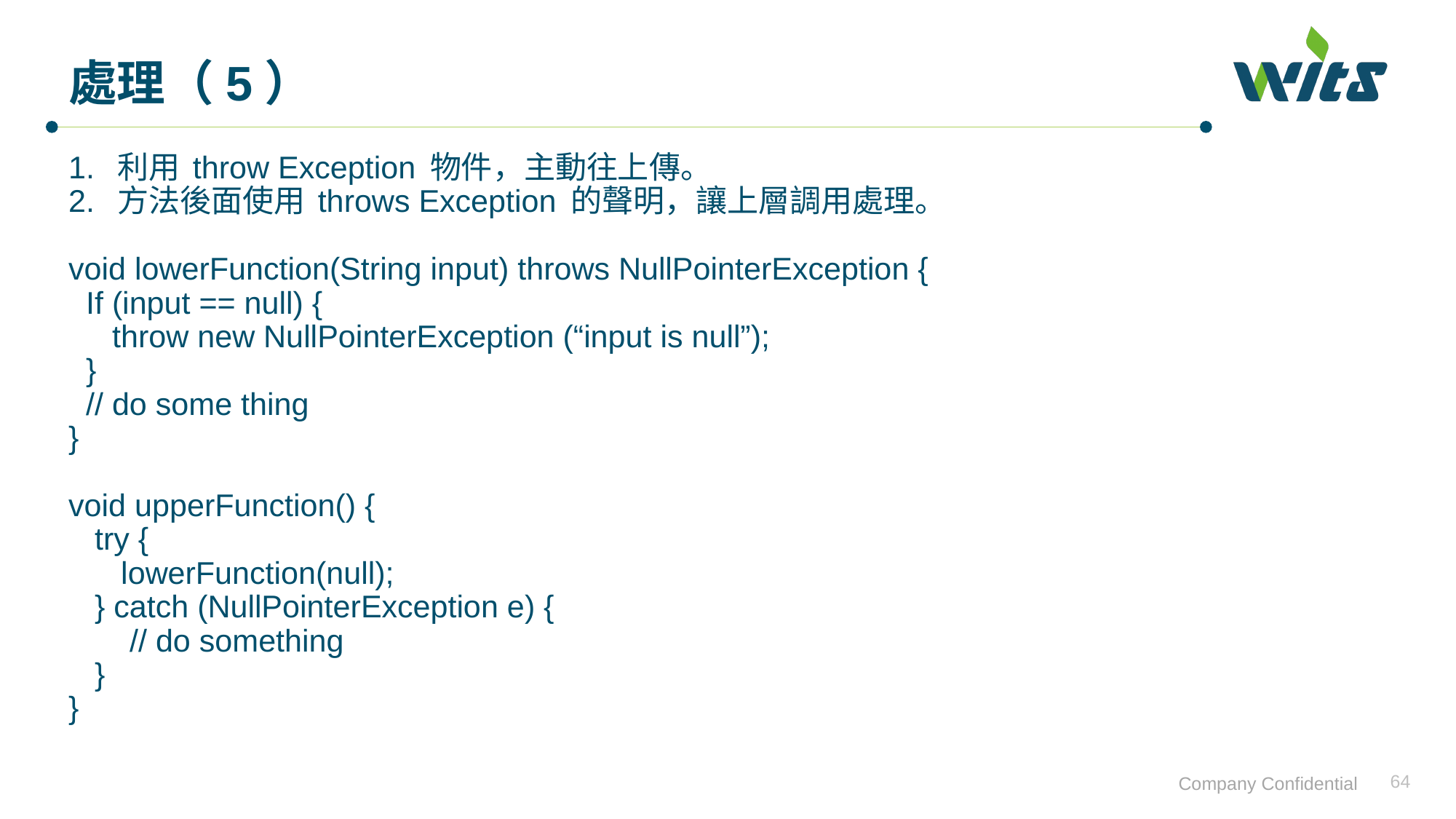

# 處理（5）
利用 throw Exception 物件，主動往上傳。
方法後面使用 throws Exception 的聲明，讓上層調用處理。

void lowerFunction(String input) throws NullPointerException {
  If (input == null) {
     throw new NullPointerException (“input is null”);
  }
  // do some thing
}

void upperFunction() {
   try {
      lowerFunction(null);
   } catch (NullPointerException e) {
       // do something
   }
}
64